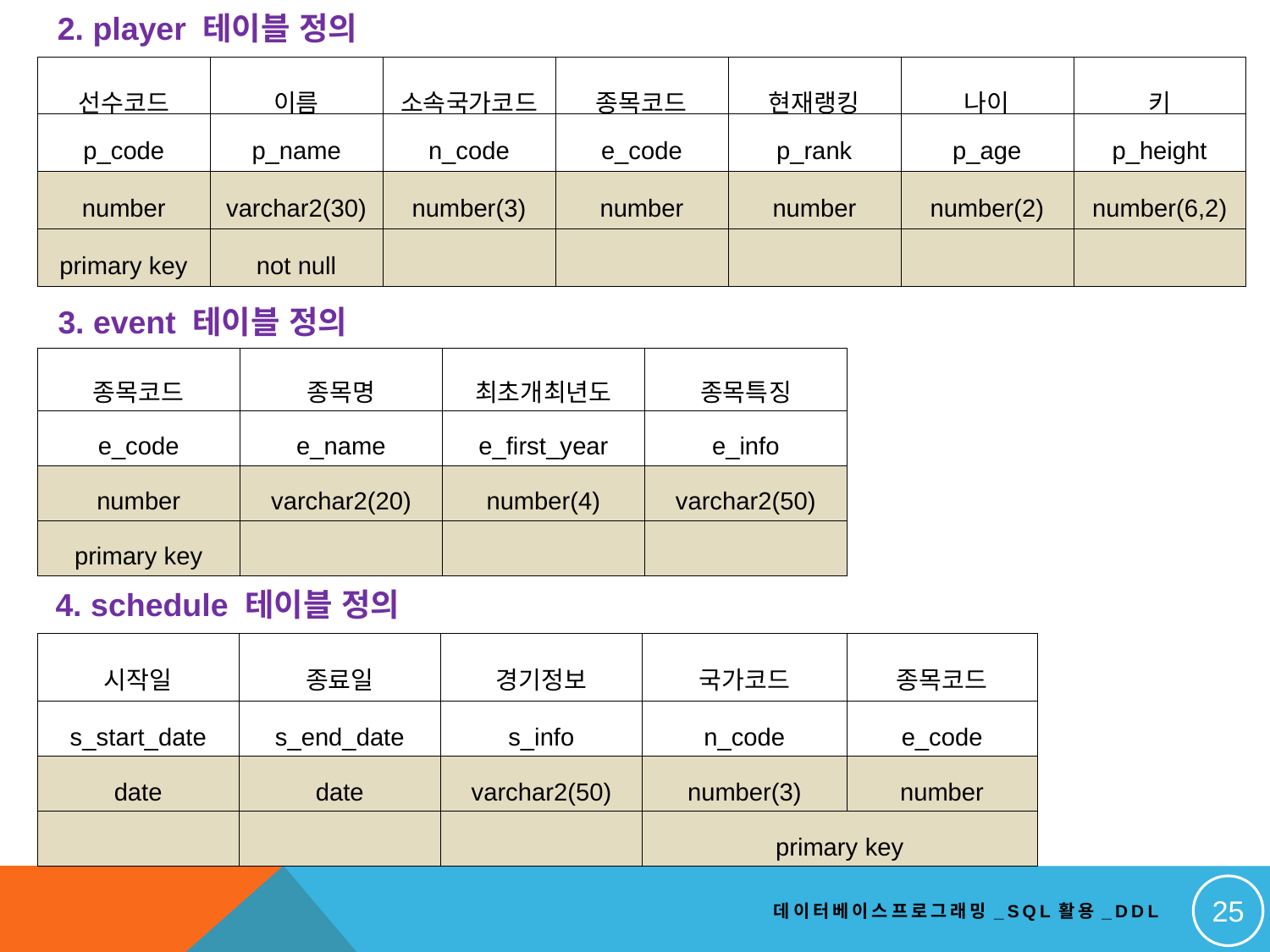

2. player 테이블 정의
| 선수코드 | 이름 | 소속국가코드 | 종목코드 | 현재랭킹 | 나이 | 키 |
| --- | --- | --- | --- | --- | --- | --- |
| p\_code | p\_name | n\_code | e\_code | p\_rank | p\_age | p\_height |
| number | varchar2(30) | number(3) | number | number | number(2) | number(6,2) |
| primary key | not null |  |  |  |  |  |
3. event 테이블 정의
| 종목코드 | 종목명 | 최초개최년도 | 종목특징 |
| --- | --- | --- | --- |
| e\_code | e\_name | e\_first\_year | e\_info |
| number | varchar2(20) | number(4) | varchar2(50) |
| primary key |  |  |  |
4. schedule 테이블 정의
| 시작일 | 종료일 | 경기정보 | 국가코드 | 종목코드 |
| --- | --- | --- | --- | --- |
| s\_start\_date | s\_end\_date | s\_info | n\_code | e\_code |
| date | date | varchar2(50) | number(3) | number |
|  |  |  | primary key |  |
25
데이터베이스프로그래밍_SQL활용_DDL